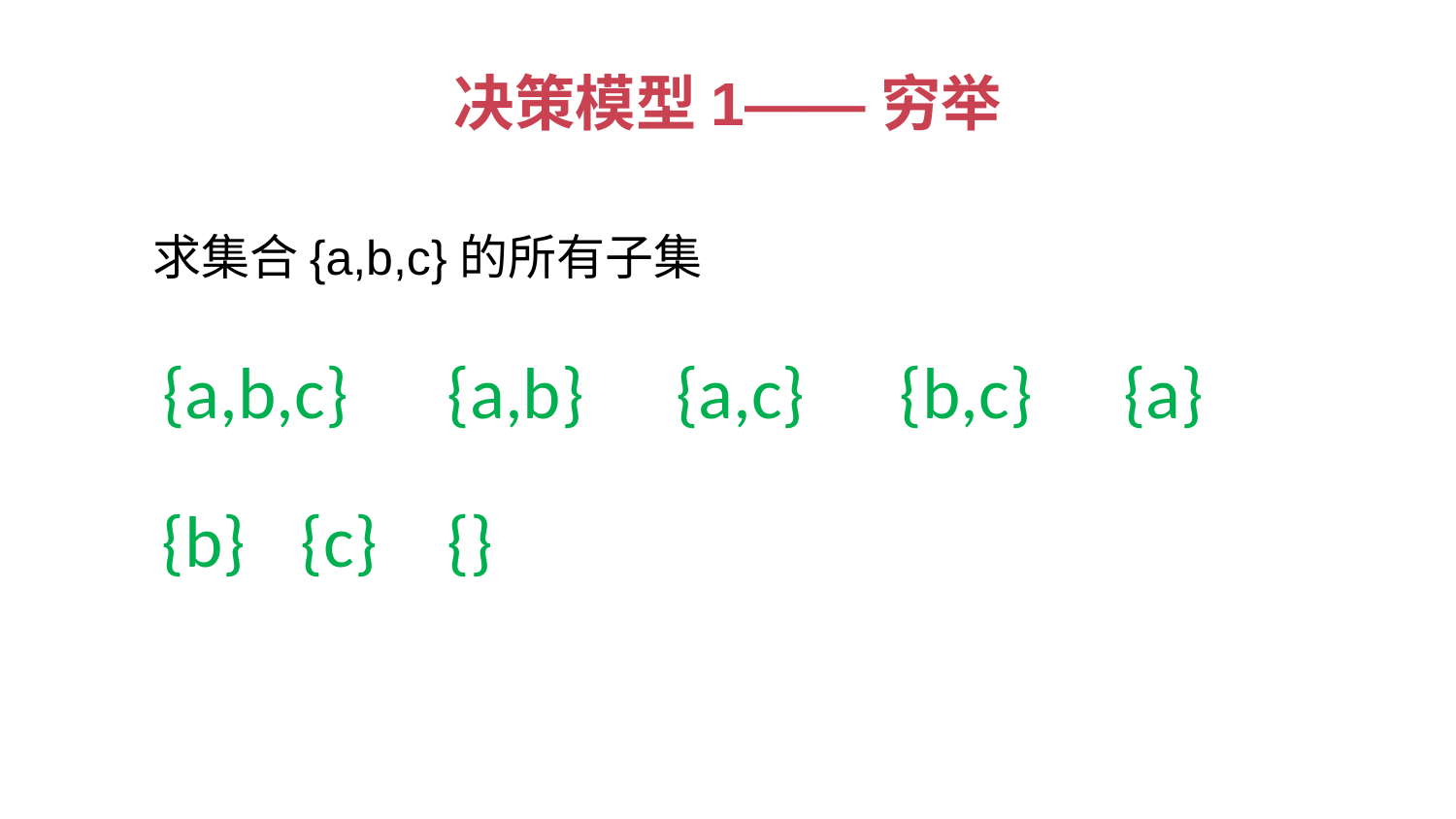

# 决策模型1——穷举
求集合{a,b,c}的所有子集
{a}
{a,b,c}
{a,b}
{a,c}
{b,c}
{b}
{c}
{}